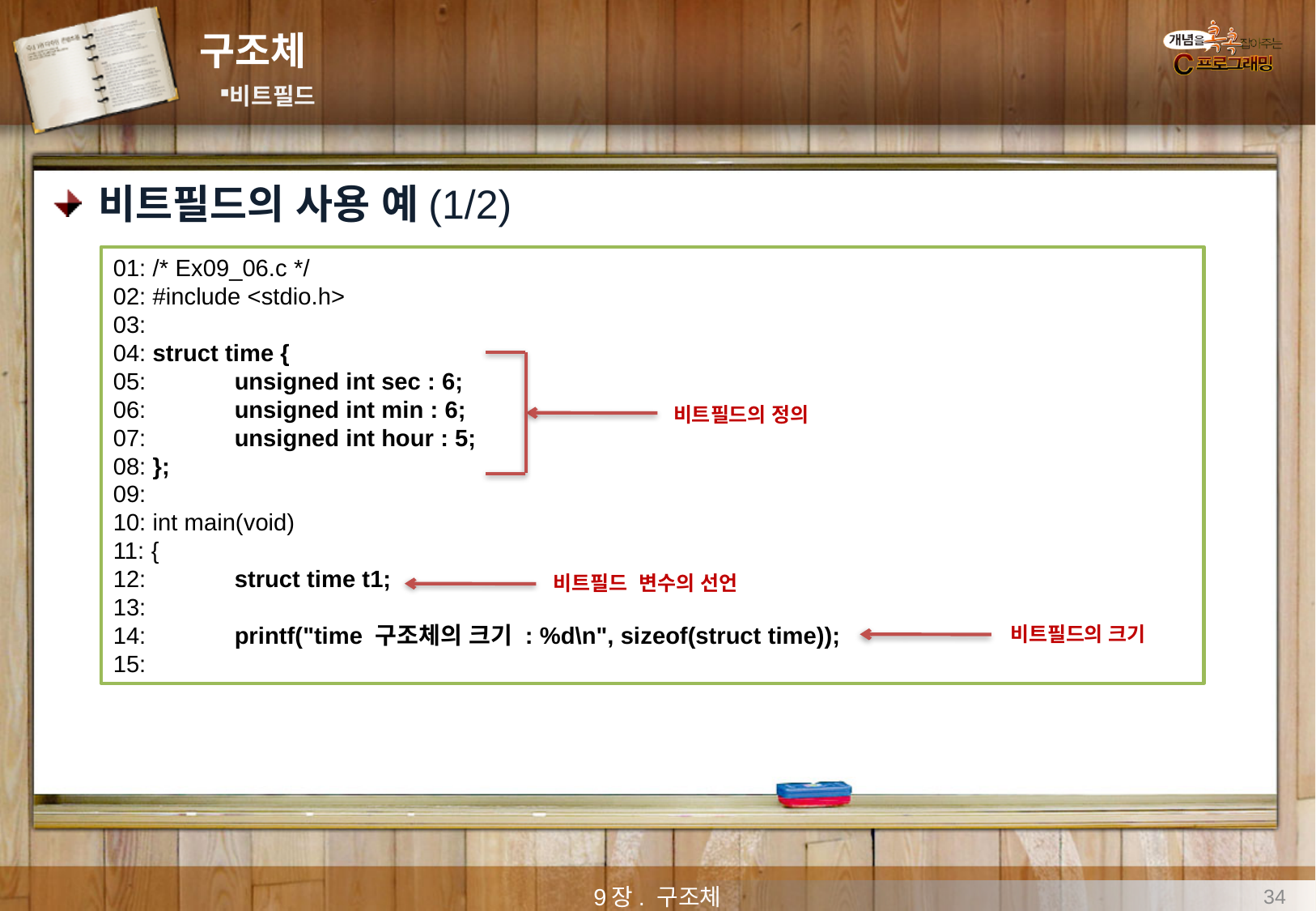

# 구조체
비트필드
비트필드의 사용 예(1/2)
01: /* Ex09_06.c */
02: #include <stdio.h>
03:
04: struct time {
05: 	unsigned int sec : 6;
06: 	unsigned int min : 6;
07: 	unsigned int hour : 5;
08: };
09:
10: int main(void)
11: {
12: 	struct time t1;
13:
14: 	printf("time 구조체의 크기 : %d\n", sizeof(struct time));
15:
비트필드의 정의
비트필드  변수의 선언
비트필드의 크기
9장. 구조체
34